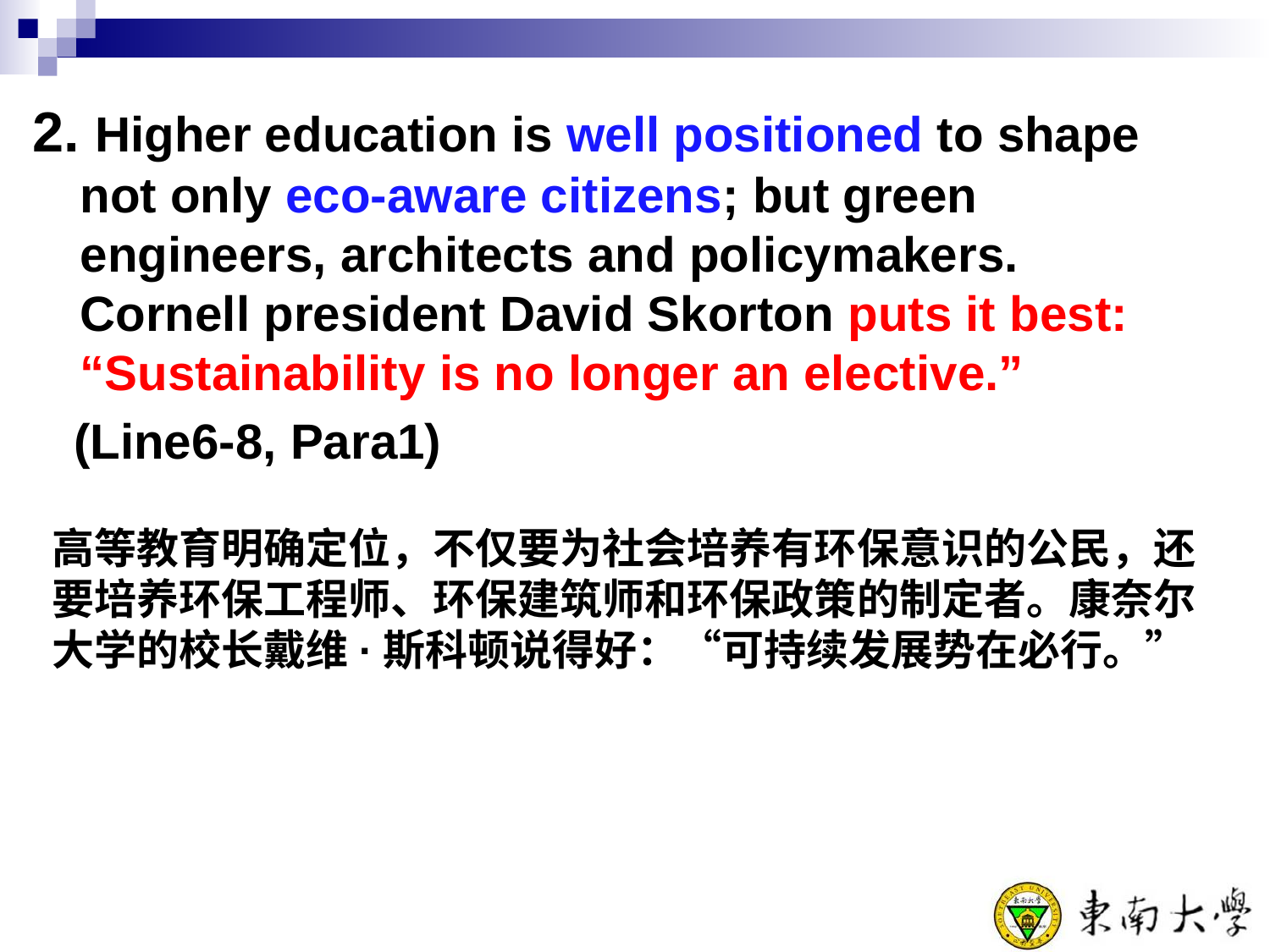

2. Higher education is well positioned to shape not only eco-aware citizens; but green engineers, architects and policymakers. Cornell president David Skorton puts it best: “Sustainability is no longer an elective.”
   (Line6-8, Para1)
高等教育明确定位，不仅要为社会培养有环保意识的公民，还要培养环保工程师、环保建筑师和环保政策的制定者。康奈尔大学的校长戴维·斯科顿说得好：“可持续发展势在必行。”